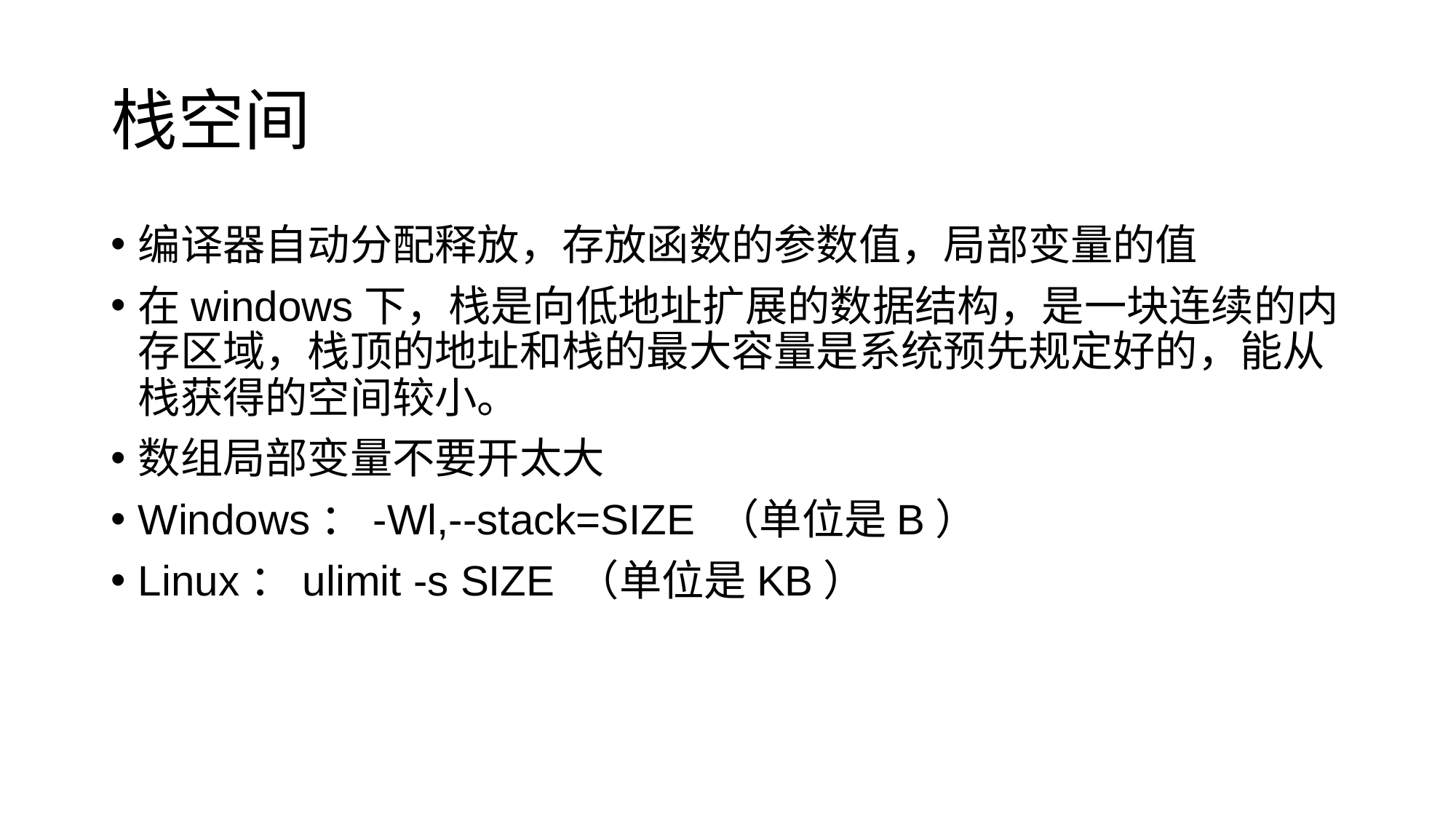

# 栈空间
编译器自动分配释放，存放函数的参数值，局部变量的值
在windows下，栈是向低地址扩展的数据结构，是一块连续的内存区域，栈顶的地址和栈的最大容量是系统预先规定好的，能从栈获得的空间较小。
数组局部变量不要开太大
Windows：-Wl,--stack=SIZE （单位是B）
Linux：ulimit -s SIZE （单位是KB）